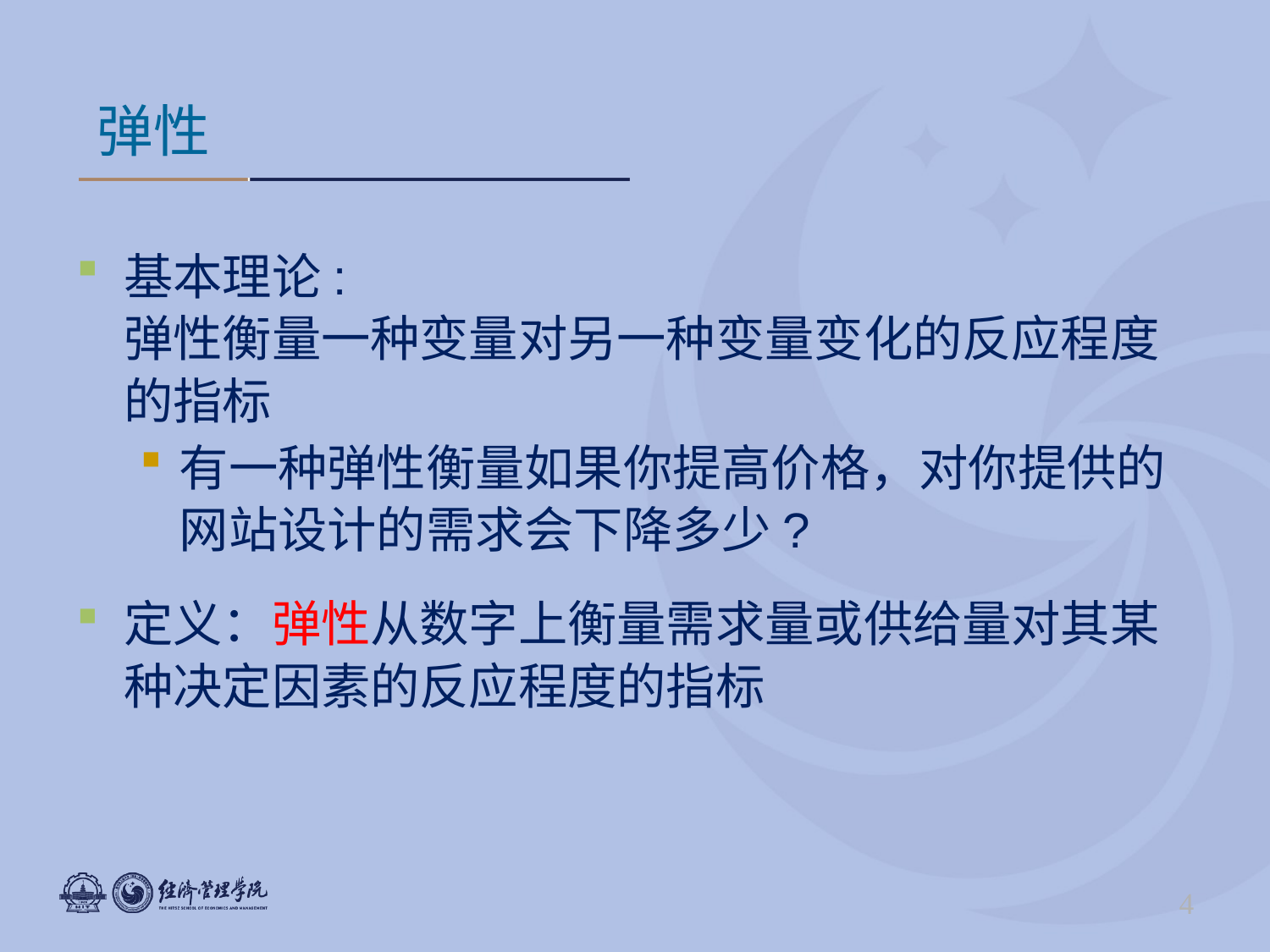

0
# 弹性
基本理论:
弹性衡量一种变量对另一种变量变化的反应程度的指标
有一种弹性衡量如果你提高价格，对你提供的网站设计的需求会下降多少?
定义：弹性从数字上衡量需求量或供给量对其某种决定因素的反应程度的指标